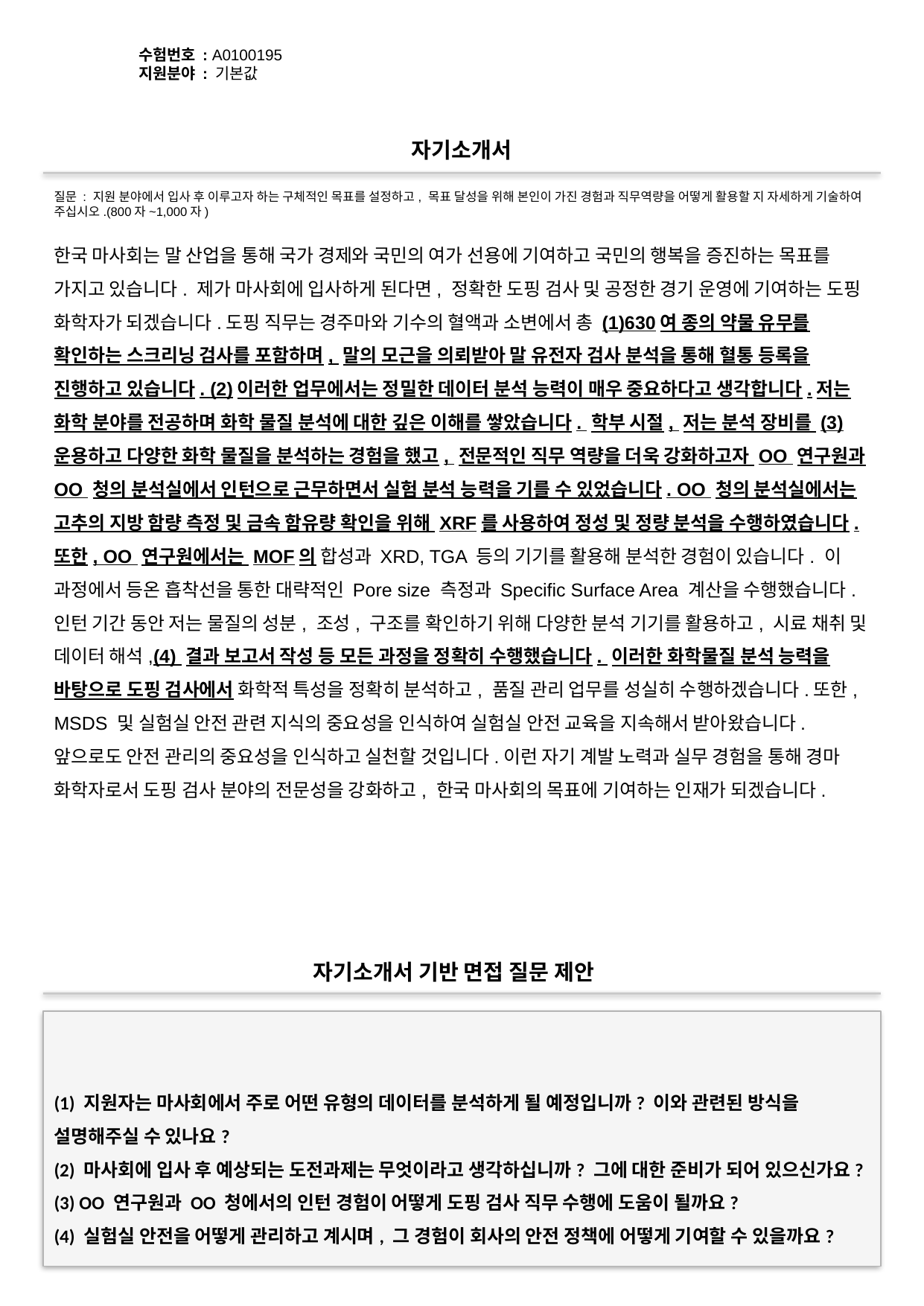

수험번호 : A0100195
지원분야 : 기본값
#

자기소개서

질문 : 지원 분야에서 입사 후 이루고자 하는 구체적인 목표를 설정하고, 목표 달성을 위해 본인이 가진 경험과 직무역량을 어떻게 활용할 지 자세하게 기술하여 주십시오.(800자~1,000자)

한국 마사회는 말 산업을 통해 국가 경제와 국민의 여가 선용에 기여하고 국민의 행복을 증진하는 목표를 가지고 있습니다. 제가 마사회에 입사하게 된다면, 정확한 도핑 검사 및 공정한 경기 운영에 기여하는 도핑 화학자가 되겠습니다.도핑 직무는 경주마와 기수의 혈액과 소변에서 총 (1)630여 종의 약물 유무를 확인하는 스크리닝 검사를 포함하며, 말의 모근을 의뢰받아 말 유전자 검사 분석을 통해 혈통 등록을 진행하고 있습니다. (2)이러한 업무에서는 정밀한 데이터 분석 능력이 매우 중요하다고 생각합니다.저는 화학 분야를 전공하며 화학 물질 분석에 대한 깊은 이해를 쌓았습니다. 학부 시절, 저는 분석 장비를 (3)운용하고 다양한 화학 물질을 분석하는 경험을 했고, 전문적인 직무 역량을 더욱 강화하고자 OO 연구원과 OO 청의 분석실에서 인턴으로 근무하면서 실험 분석 능력을 기를 수 있었습니다. OO 청의 분석실에서는 고추의 지방 함량 측정 및 금속 함유량 확인을 위해 XRF를 사용하여 정성 및 정량 분석을 수행하였습니다. 또한, OO 연구원에서는 MOF의 합성과 XRD, TGA 등의 기기를 활용해 분석한 경험이 있습니다. 이 과정에서 등온 흡착선을 통한 대략적인 Pore size 측정과 Specific Surface Area 계산을 수행했습니다.인턴 기간 동안 저는 물질의 성분, 조성, 구조를 확인하기 위해 다양한 분석 기기를 활용하고, 시료 채취 및 데이터 해석,(4) 결과 보고서 작성 등 모든 과정을 정확히 수행했습니다. 이러한 화학물질 분석 능력을 바탕으로 도핑 검사에서 화학적 특성을 정확히 분석하고, 품질 관리 업무를 성실히 수행하겠습니다.또한, MSDS 및 실험실 안전 관련 지식의 중요성을 인식하여 실험실 안전 교육을 지속해서 받아왔습니다. 앞으로도 안전 관리의 중요성을 인식하고 실천할 것입니다.이런 자기 계발 노력과 실무 경험을 통해 경마 화학자로서 도핑 검사 분야의 전문성을 강화하고, 한국 마사회의 목표에 기여하는 인재가 되겠습니다.

자기소개서 기반 면접 질문 제안

(1) 지원자는 마사회에서 주로 어떤 유형의 데이터를 분석하게 될 예정입니까? 이와 관련된 방식을 설명해주실 수 있나요?
(2) 마사회에 입사 후 예상되는 도전과제는 무엇이라고 생각하십니까? 그에 대한 준비가 되어 있으신가요?
(3) OO 연구원과 OO 청에서의 인턴 경험이 어떻게 도핑 검사 직무 수행에 도움이 될까요?
(4) 실험실 안전을 어떻게 관리하고 계시며, 그 경험이 회사의 안전 정책에 어떻게 기여할 수 있을까요?